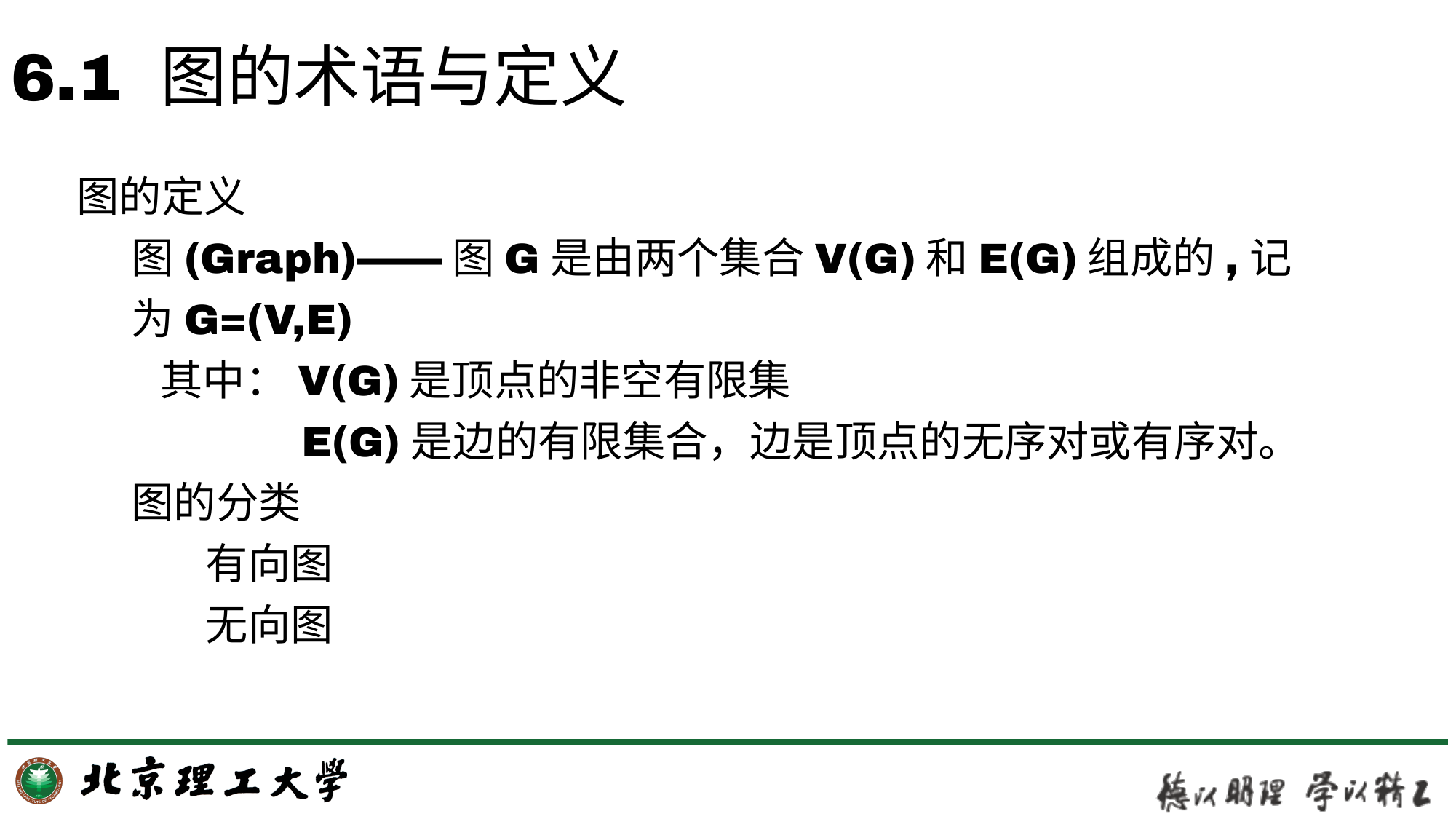

6.1 图的术语与定义
图的定义
图(Graph)——图G是由两个集合V(G)和E(G)组成的,记为G=(V,E)
  其中：V(G)是顶点的非空有限集
            E(G)是边的有限集合，边是顶点的无序对或有序对。
图的分类
 有向图
 无向图